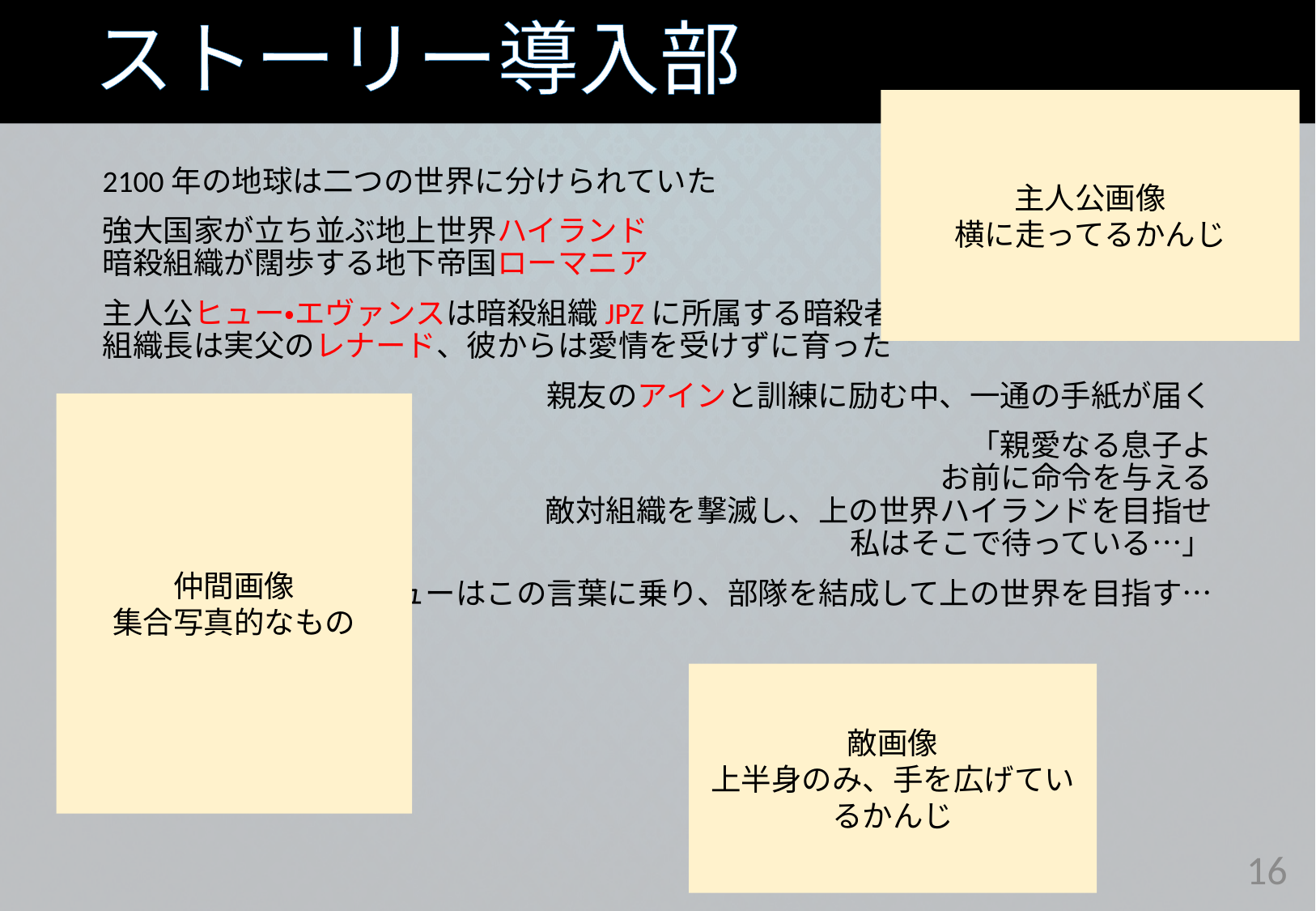

# ストーリー導入部
主人公画像
横に走ってるかんじ
2100年の地球は二つの世界に分けられていた
強大国家が立ち並ぶ地上世界ハイランド
暗殺組織が闊歩する地下帝国ローマニア
主人公ヒュー・エヴァンスは暗殺組織JPZに所属する暗殺者
組織長は実父のレナード、彼からは愛情を受けずに育った
親友のアインと訓練に励む中、一通の手紙が届く
「親愛なる息子よ
お前に命令を与える
敵対組織を撃滅し、上の世界ハイランドを目指せ
私はそこで待っている…」
ヒューはこの言葉に乗り、部隊を結成して上の世界を目指す…
仲間画像
集合写真的なもの
敵画像
上半身のみ、手を広げているかんじ
16